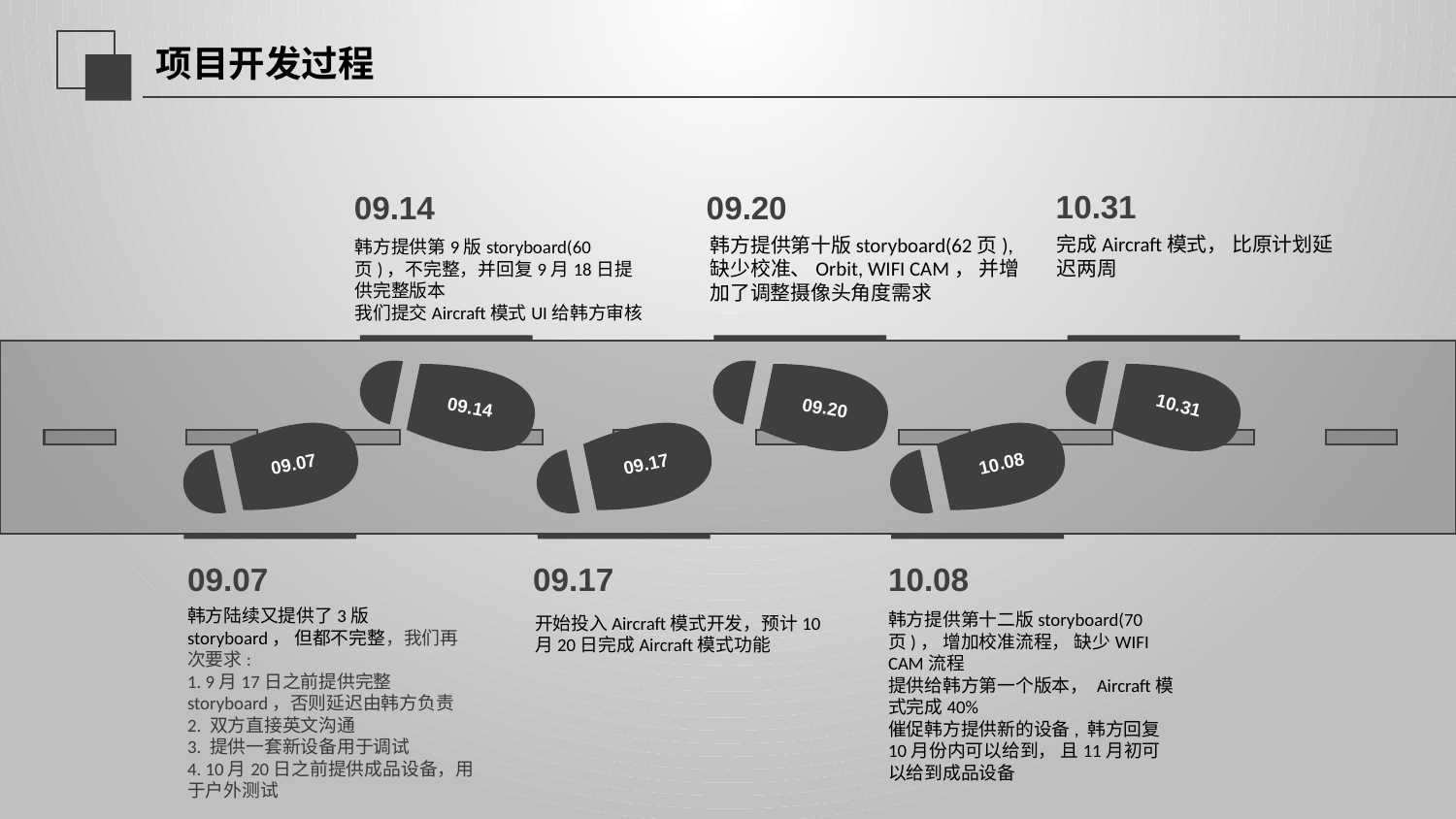

# 项目开发过程
10.31
09.20
09.14
韩方提供第十版storyboard(62页), 缺少校准、Orbit, WIFI CAM， 并增加了调整摄像头角度需求
完成Aircraft模式， 比原计划延迟两周
韩方提供第9版storyboard(60页)，不完整，并回复9月18日提供完整版本
我们提交Aircraft模式UI给韩方审核

10.31
09.14
09.20

10.08
09.07
09.17

09.17
09.07
10.08
韩方陆续又提供了3版storyboard， 但都不完整，我们再次要求:
1. 9月17日之前提供完整storyboard，否则延迟由韩方负责
2. 双方直接英文沟通
3. 提供一套新设备用于调试
4. 10月20日之前提供成品设备，用于户外测试
韩方提供第十二版storyboard(70页)， 增加校准流程， 缺少WIFI CAM流程
提供给韩方第一个版本， Aircraft模式完成40%
催促韩方提供新的设备, 韩方回复10月份内可以给到， 且11月初可以给到成品设备

开始投入Aircraft模式开发，预计10月20日完成Aircraft模式功能